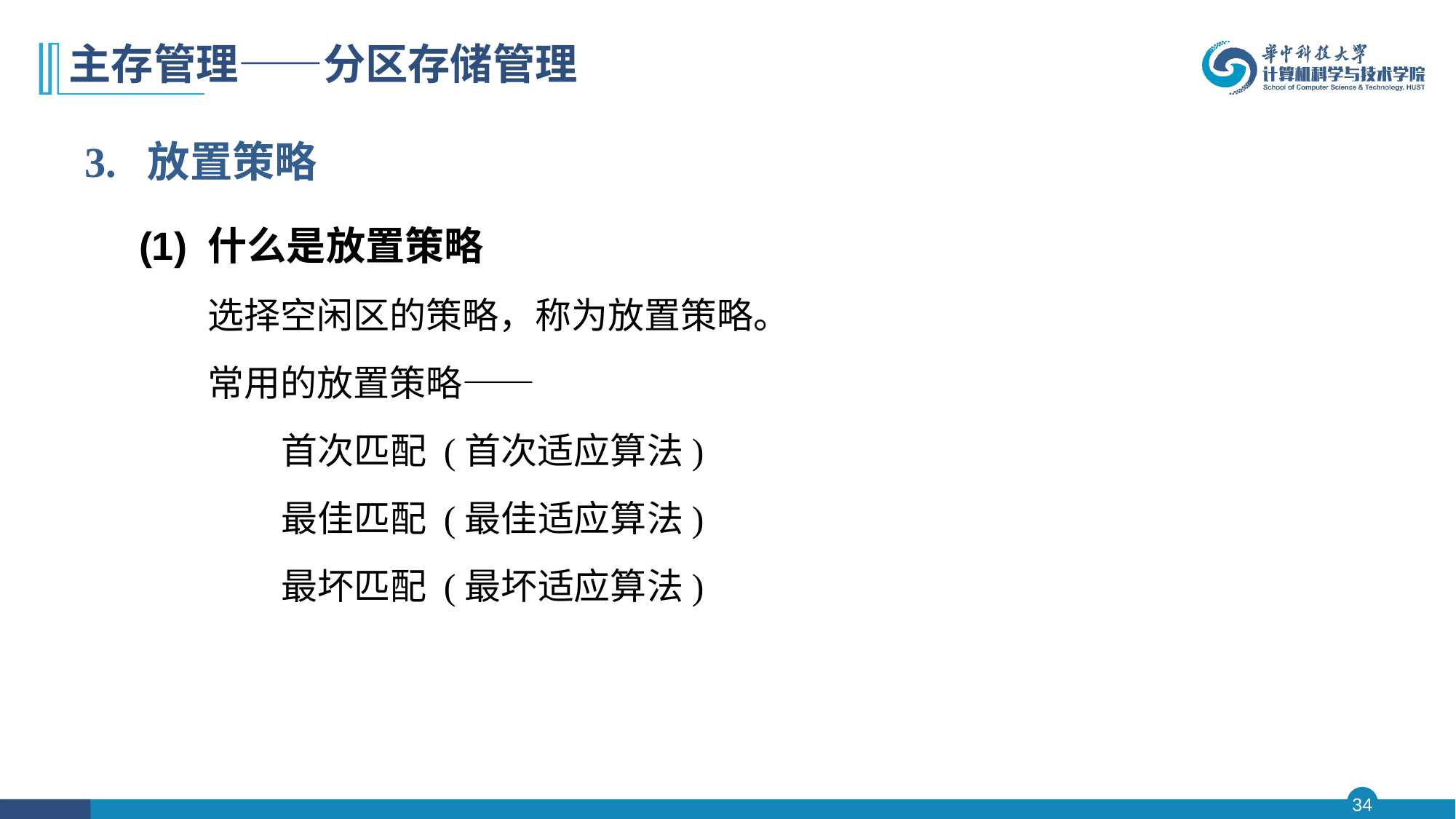

# 主存管理——分区存储管理
3.  放置策略
     (1) 什么是放置策略
              选择空闲区的策略，称为放置策略。
              常用的放置策略——
                       首次匹配 (首次适应算法)
                       最佳匹配 (最佳适应算法)
                       最坏匹配 (最坏适应算法)